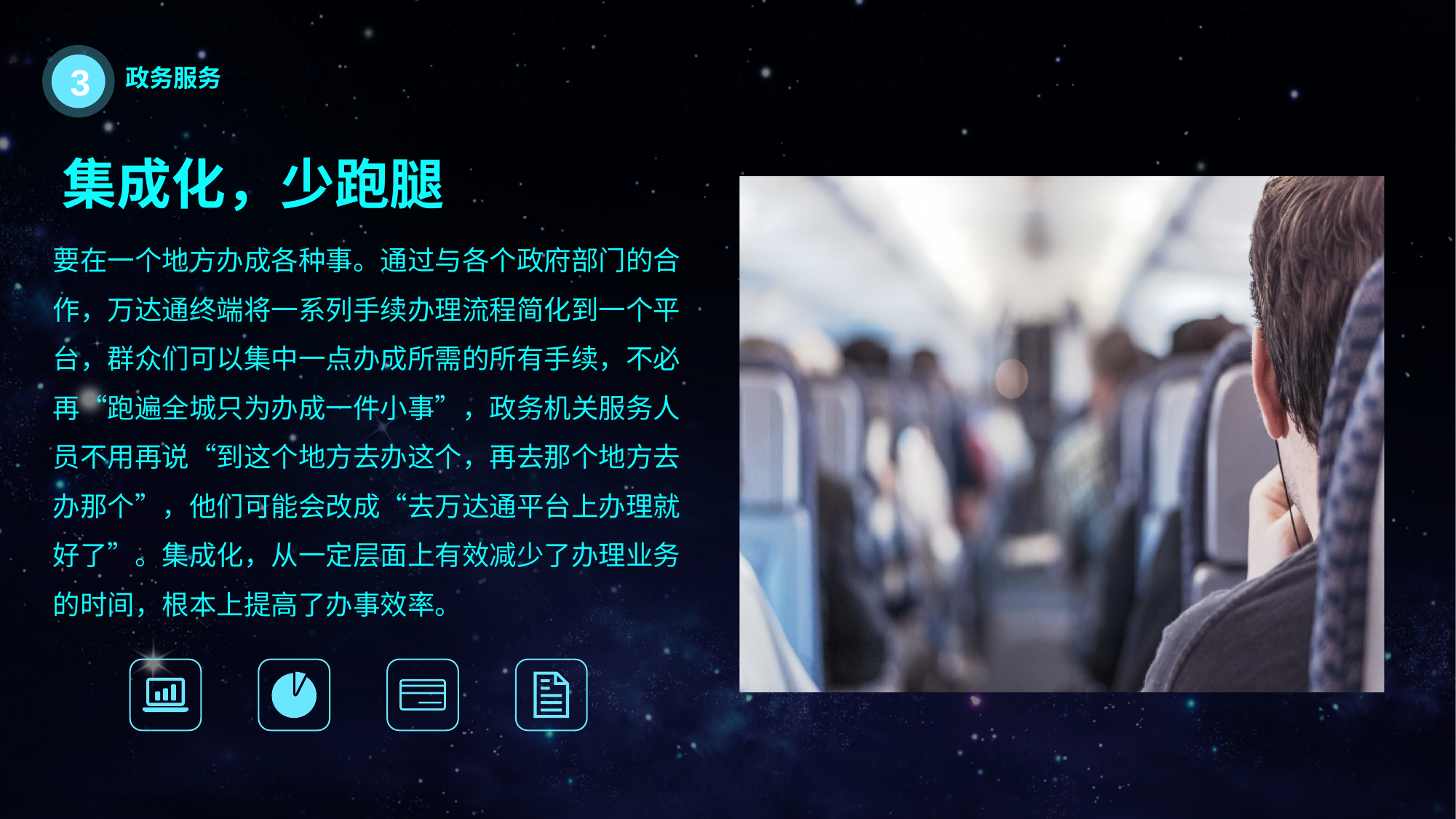

3
政务服务
集成化，少跑腿

要在一个地方办成各种事。通过与各个政府部门的合作，万达通终端将一系列手续办理流程简化到一个平台，群众们可以集中一点办成所需的所有手续，不必再“跑遍全城只为办成一件小事”，政务机关服务人员不用再说“到这个地方去办这个，再去那个地方去办那个”，他们可能会改成“去万达通平台上办理就好了”。集成化，从一定层面上有效减少了办理业务的时间，根本上提高了办事效率。